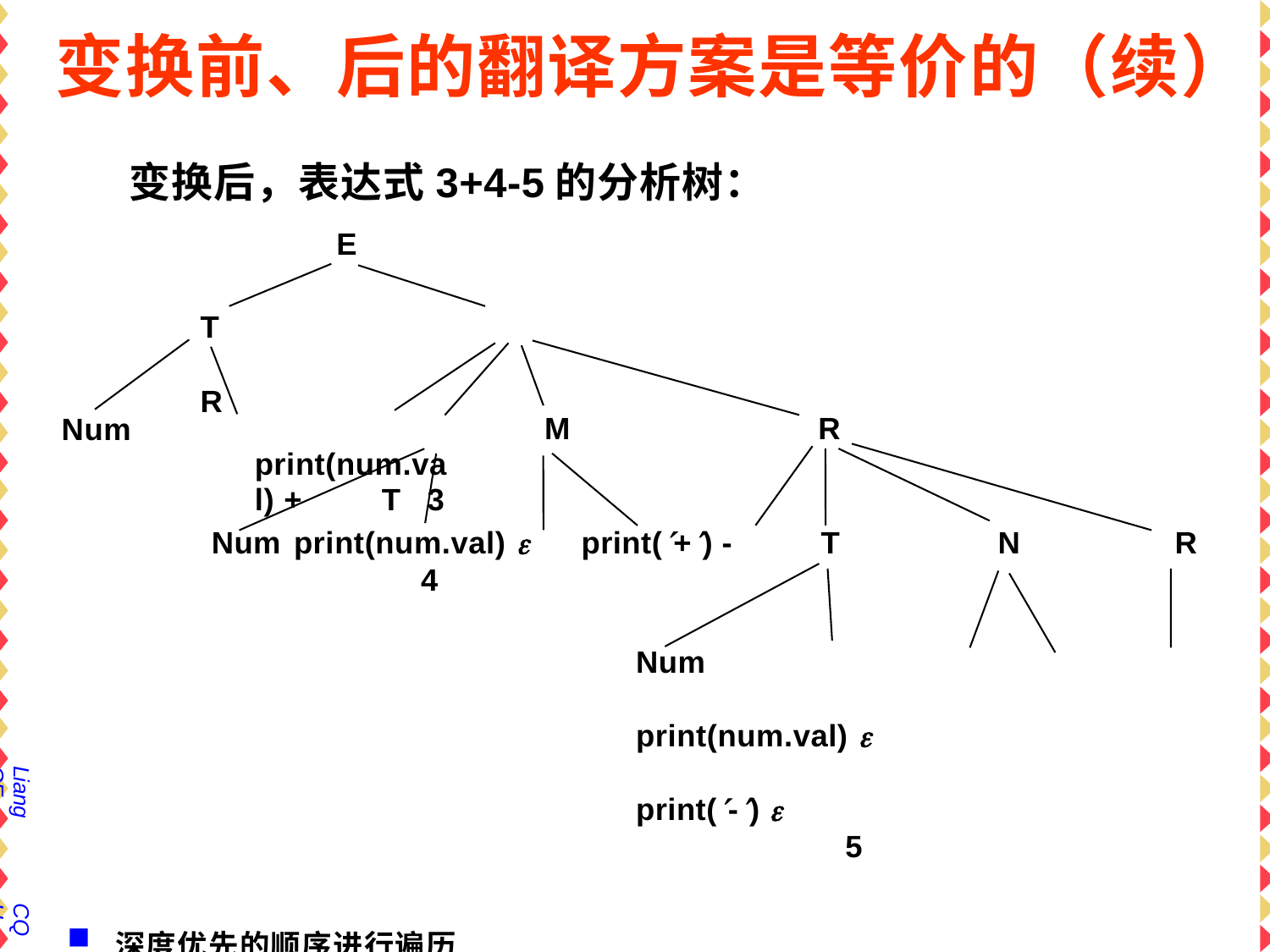

# 变换前、后的翻译方案是等价的（续）
变换后，表达式3+4-5的分析树：
E

T	R

Num	print(num.val) +	T   3
M
R

Num	print(num.val) ε	print(′+′) -
4
T
N
R

Num	print(num.val) ε	print(′-′) ε
5

深度优先的顺序进行遍历
print(num1.val) print(num2.val) print(′+′) print(num3.val) print(′-′)
动作执行的结果是：34+5-
73
Liang GE
CQU